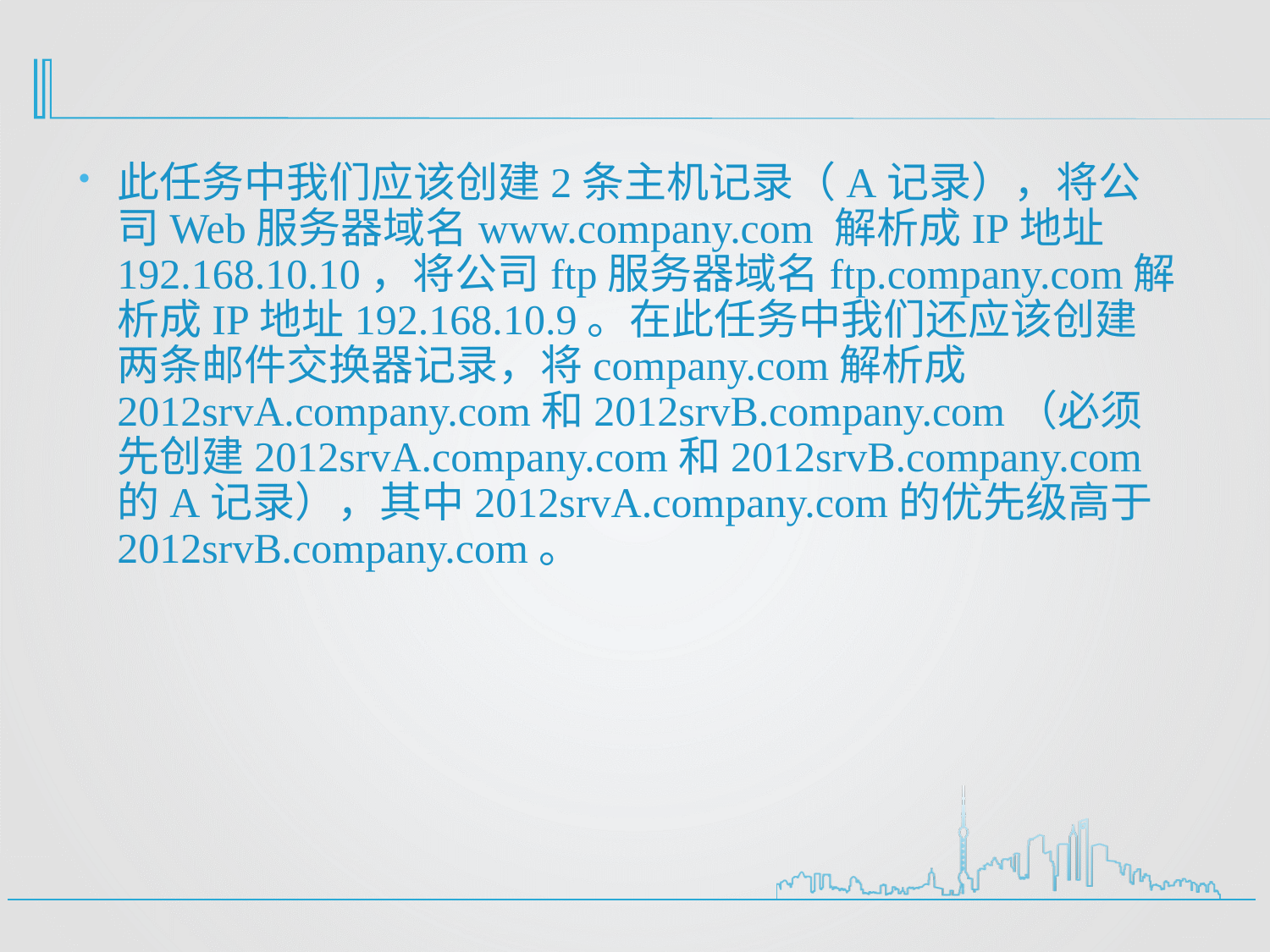

#
此任务中我们应该创建2条主机记录（A记录），将公司Web服务器域名www.company.com 解析成IP地址192.168.10.10，将公司ftp服务器域名ftp.company.com解析成IP地址192.168.10.9。在此任务中我们还应该创建两条邮件交换器记录，将company.com解析成2012srvA.company.com和2012srvB.company.com（必须先创建2012srvA.company.com和2012srvB.company.com的A记录），其中2012srvA.company.com的优先级高于2012srvB.company.com。